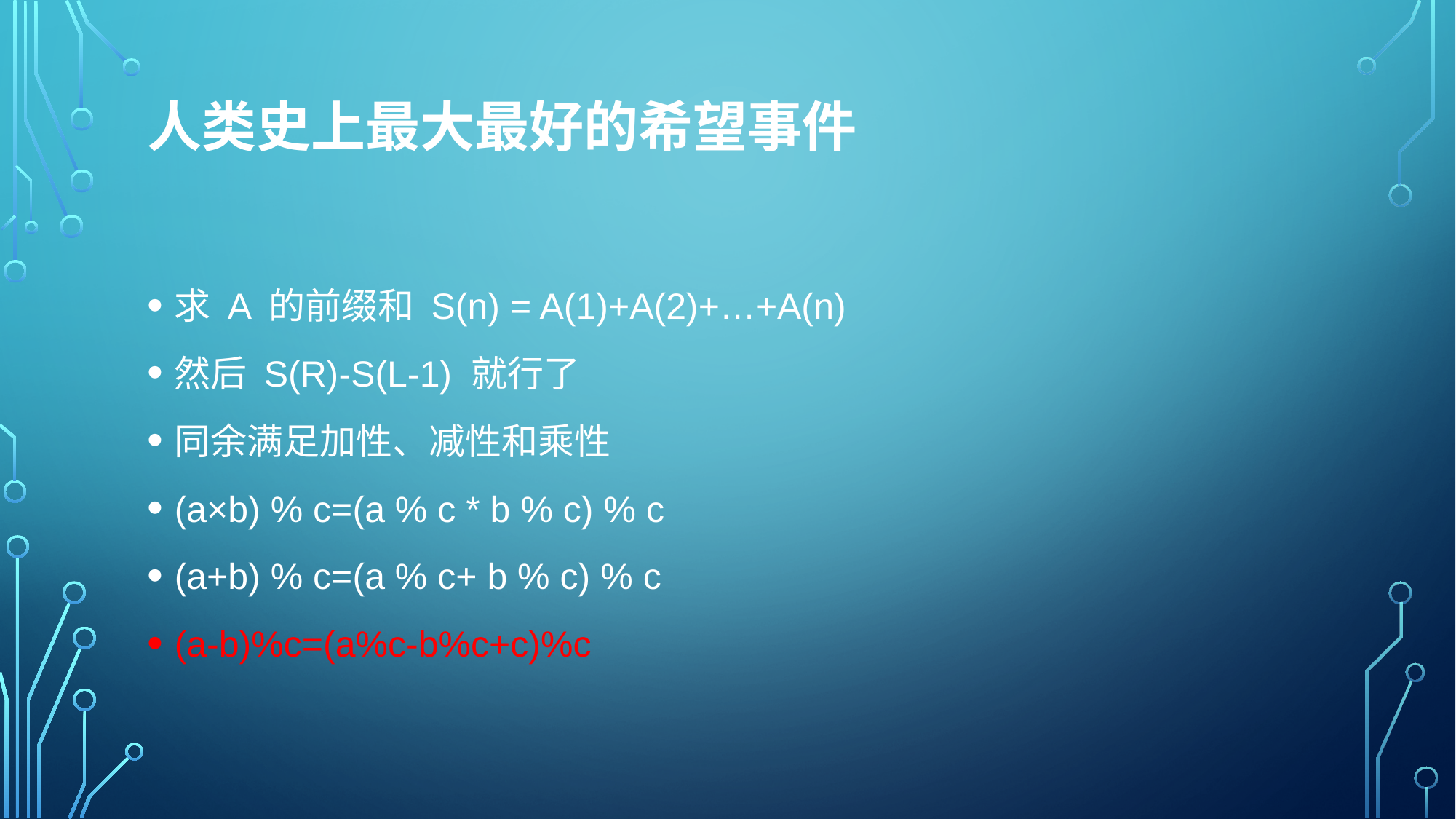

# 人类史上最大最好的希望事件
求 A 的前缀和 S(n) = A(1)+A(2)+…+A(n)
然后 S(R)-S(L-1) 就行了
同余满足加性、减性和乘性
(a×b) % c=(a % c * b % c) % c
(a+b) % c=(a % c+ b % c) % c
(a-b)%c=(a%c-b%c+c)%c